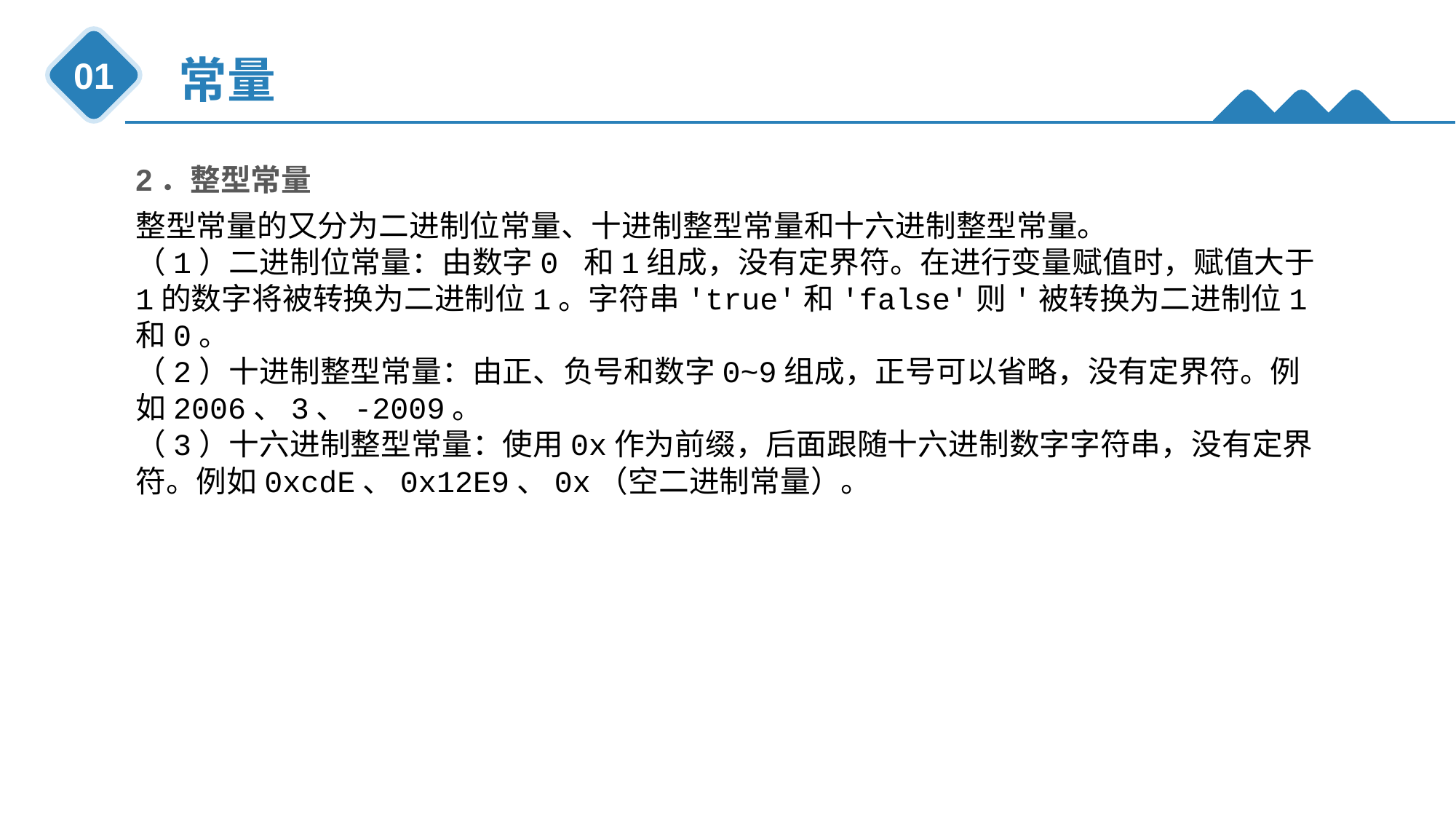

常量
01

2．整型常量
整型常量的又分为二进制位常量、十进制整型常量和十六进制整型常量。
（1）二进制位常量：由数字0 和1组成，没有定界符。在进行变量赋值时，赋值大于1的数字将被转换为二进制位1。字符串'true'和'false'则'被转换为二进制位1和0。
（2）十进制整型常量：由正、负号和数字0~9组成，正号可以省略，没有定界符。例如2006、3、-2009。
（3）十六进制整型常量：使用0x作为前缀，后面跟随十六进制数字字符串，没有定界符。例如0xcdE、0x12E9、0x（空二进制常量）。